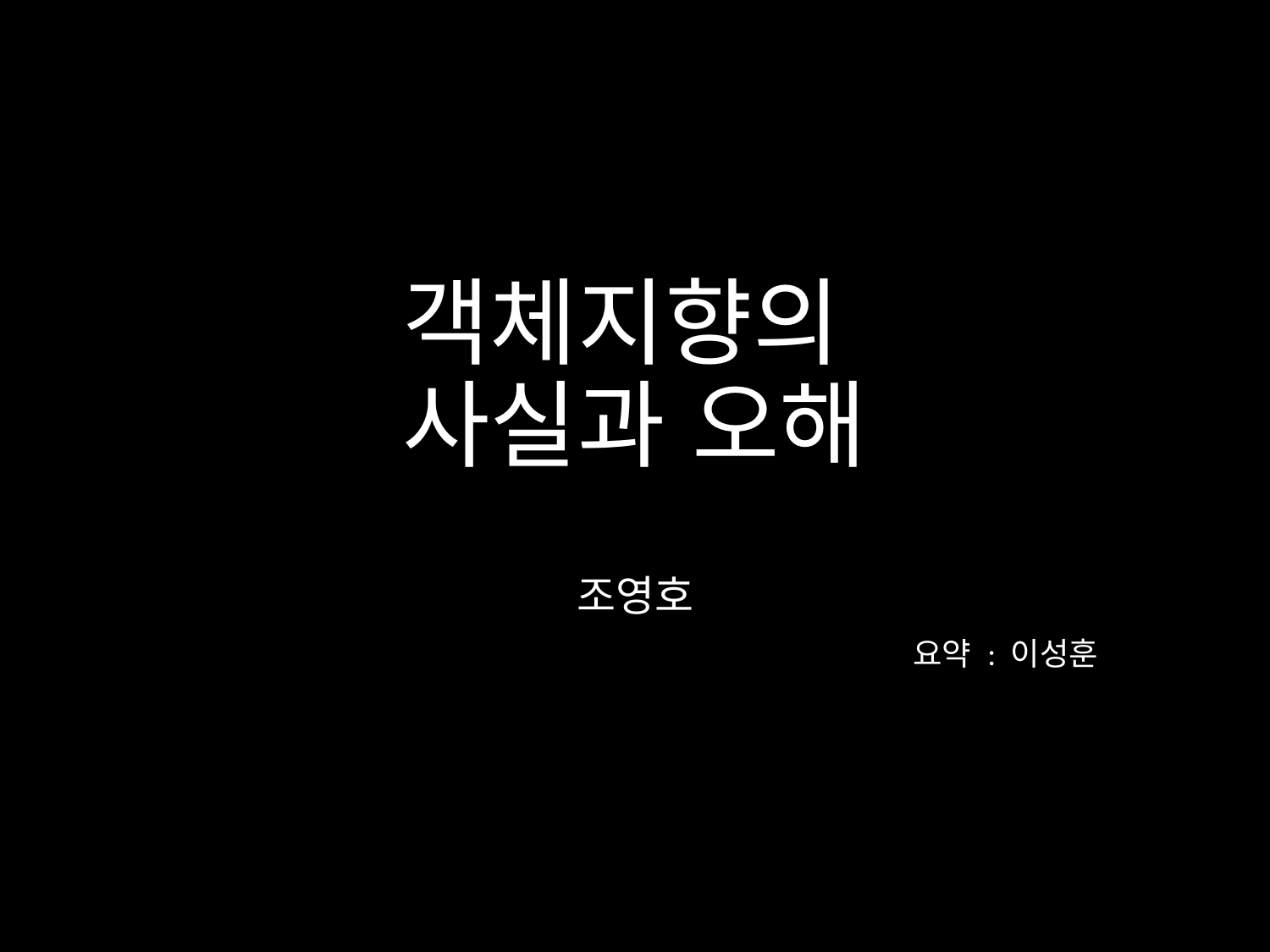

# 객체지향의 사실과 오해

조영호
요약 : 이성훈